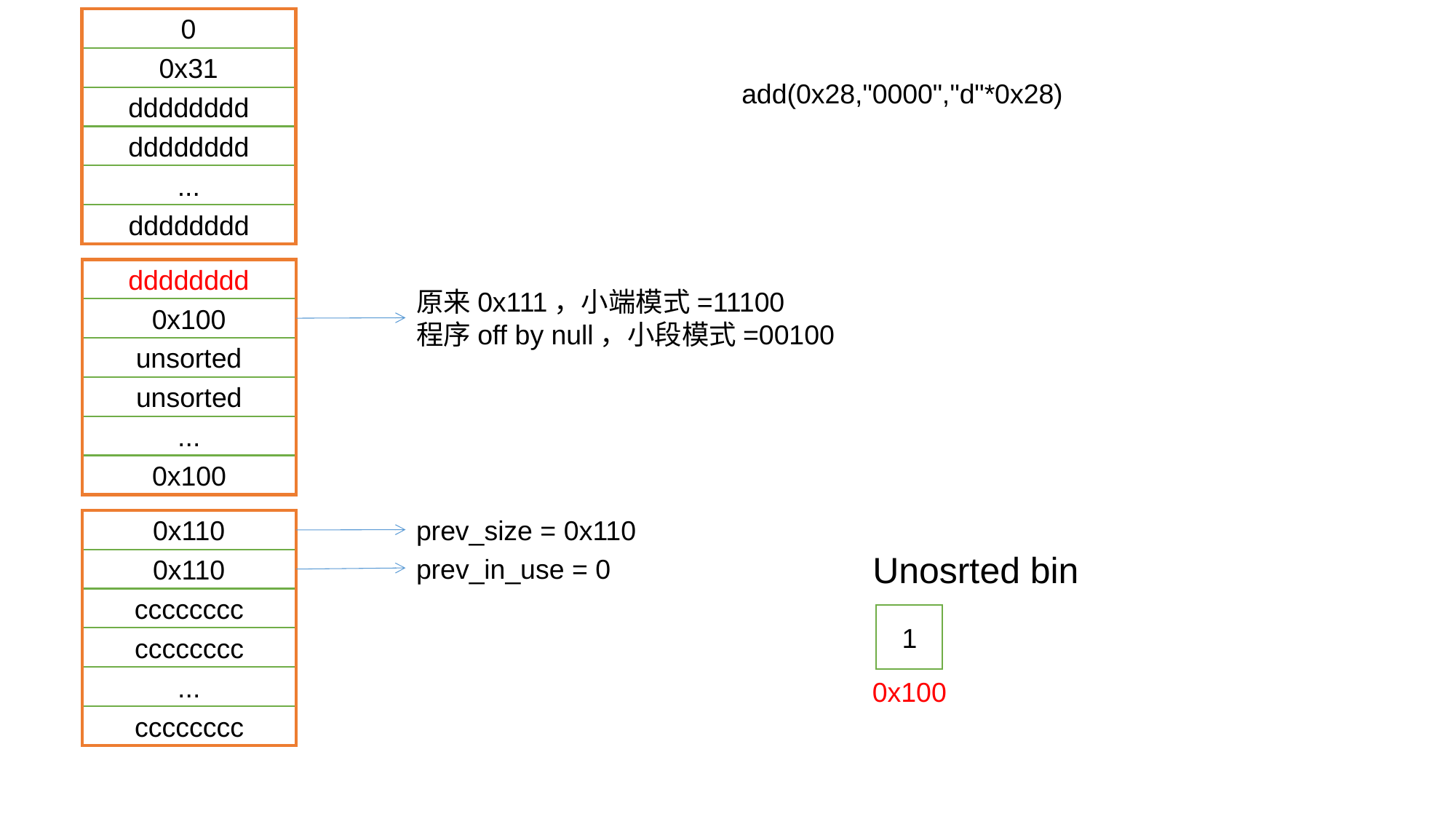

0
0x31
dddddddd
dddddddd
...
dddddddd

add(0x28,"0000","d"*0x28)
dddddddd
0x100
unsorted
unsorted
...
0x100

原来0x111，小端模式=11100
程序off by null，小段模式=00100
prev_size = 0x110
0x110
0x110
cccccccc
cccccccc
...
cccccccc

Unosrted bin
prev_in_use = 0
1
0x100